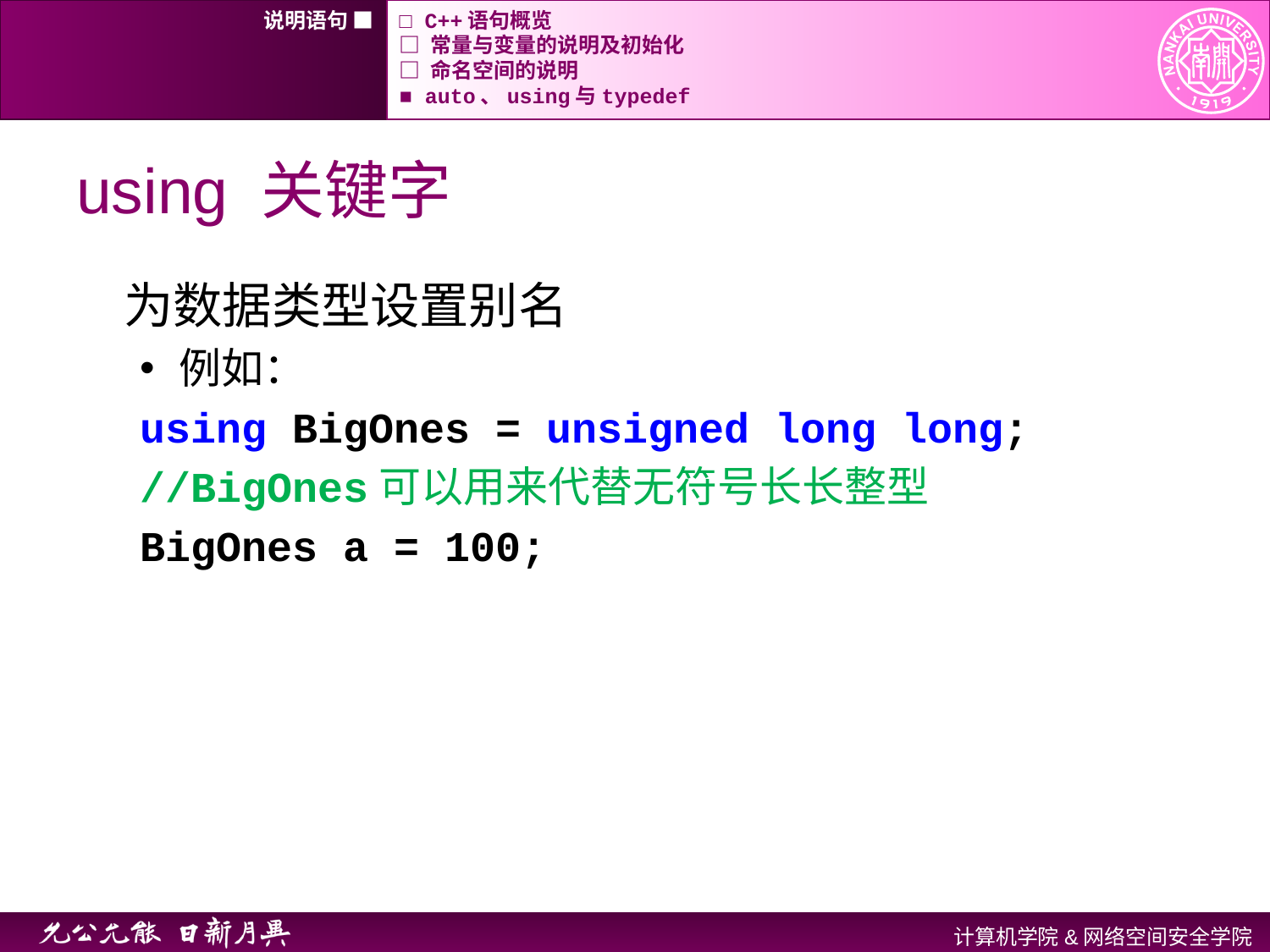

说明语句 ■
□ C++语句概览
□ 常量与变量的说明及初始化
□ 命名空间的说明
■ auto、using与typedef
# using 关键字
为数据类型设置别名
例如：
using BigOnes = unsigned long long;
//BigOnes可以用来代替无符号长长整型
BigOnes a = 100;